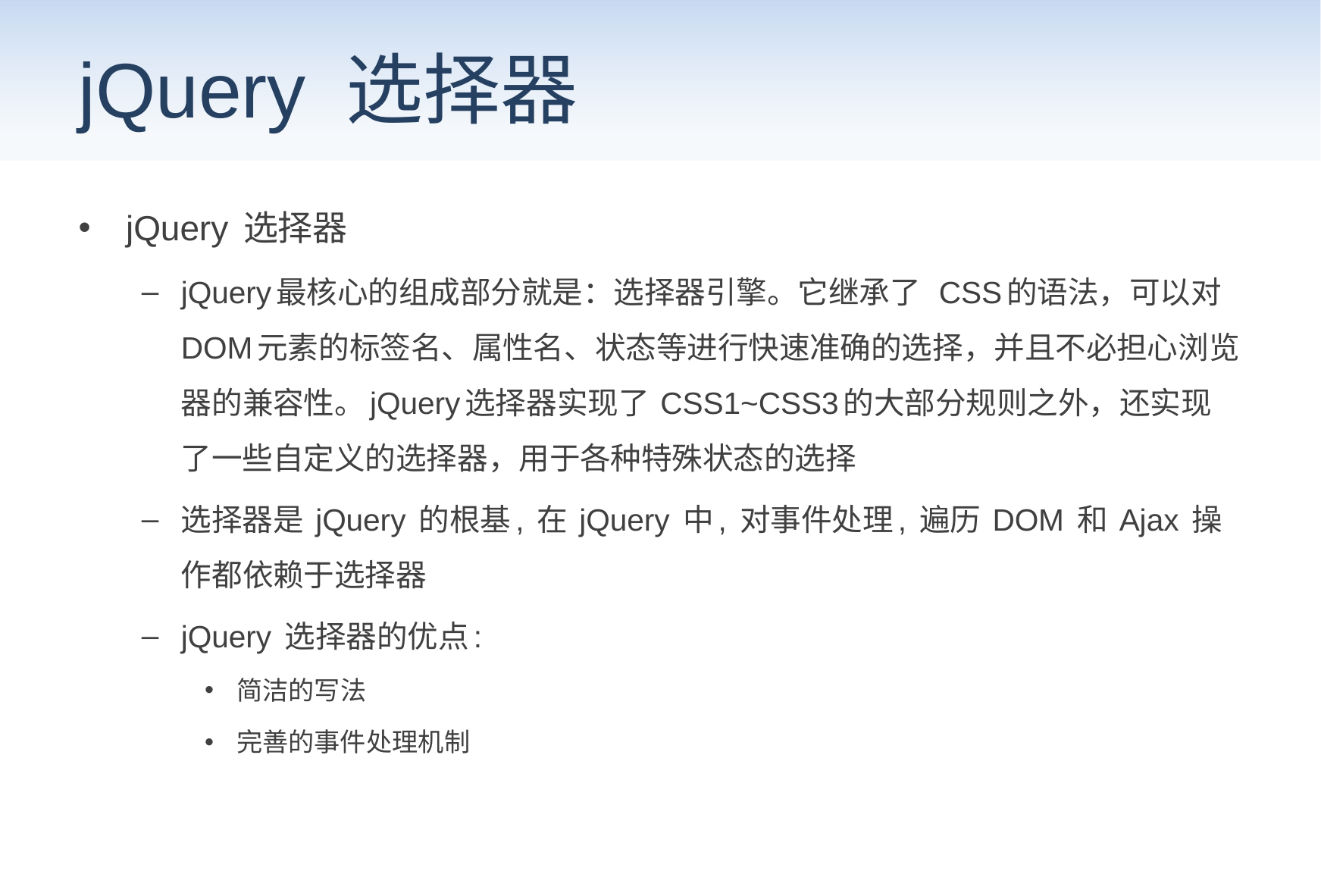

# jQuery 选择器
jQuery 选择器
jQuery最核心的组成部分就是：选择器引擎。它继承了  CSS的语法，可以对 DOM元素的标签名、属性名、状态等进行快速准确的选择，并且不必担心浏览器的兼容性。jQuery选择器实现了 CSS1~CSS3的大部分规则之外，还实现了一些自定义的选择器，用于各种特殊状态的选择
选择器是 jQuery 的根基, 在 jQuery 中, 对事件处理, 遍历 DOM 和 Ajax 操作都依赖于选择器
jQuery 选择器的优点:
简洁的写法
完善的事件处理机制